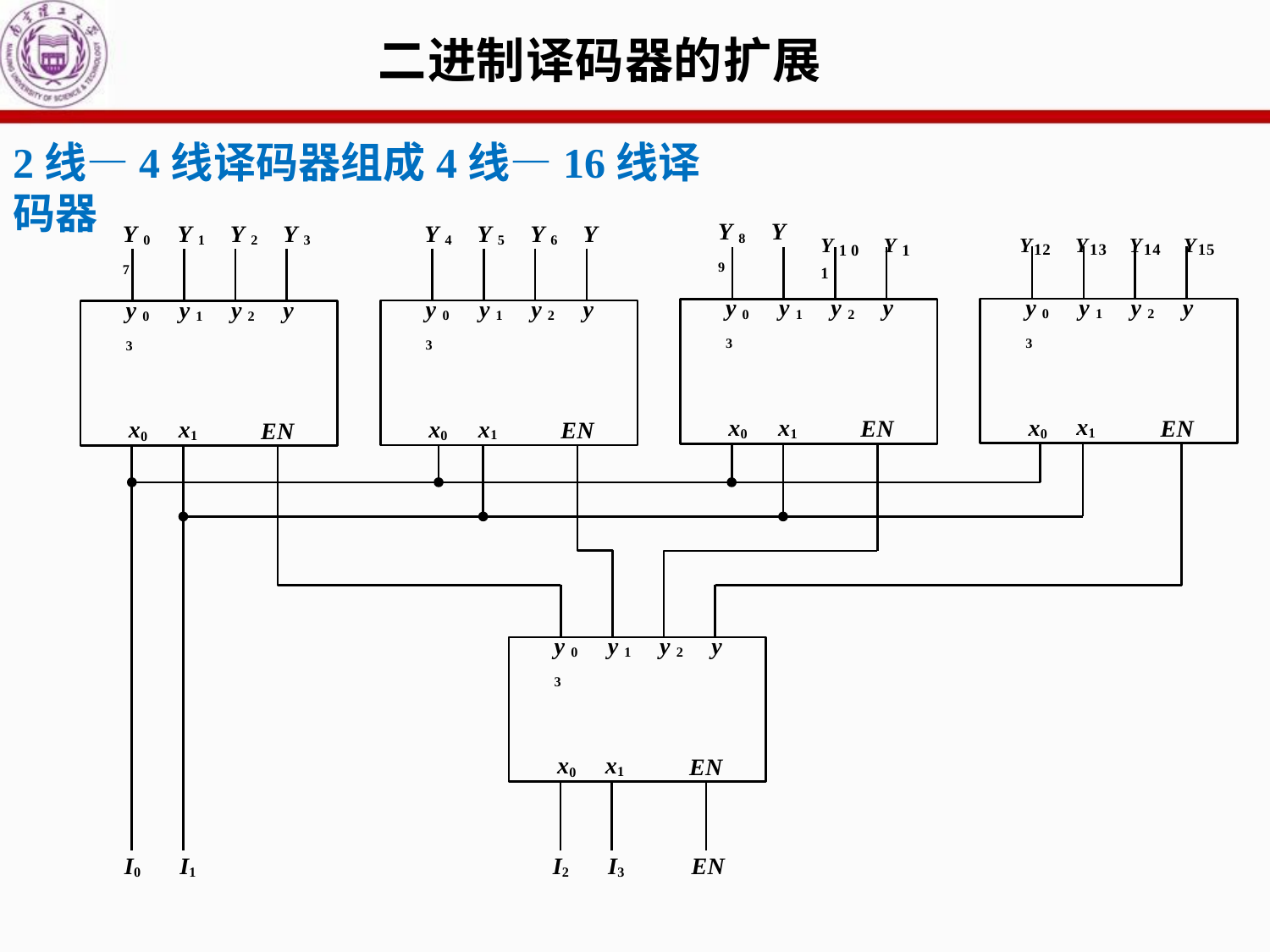

# 二进制译码器的扩展
2线—4线译码器组成4线—16线译码器
Y 8	Y 9
Y 0	Y 1	Y 2	Y 3	Y 4	Y 5	Y 6	Y 7
Y 1 0	Y 1 1
Y12	Y13	Y14	Y15

y 0	y 1	y 2	y 3
y 0	y 1	y 2	y 3
y 0	y 1	y 2	y 3
y 0	y 1	y 2	y 3

x1
x0
x0	x1
EN
EN
x0	x1
x0	x1
EN
EN

y 0	y 1	y 2	y 3

x1
x0
EN

I0	I1
I2	I3
EN